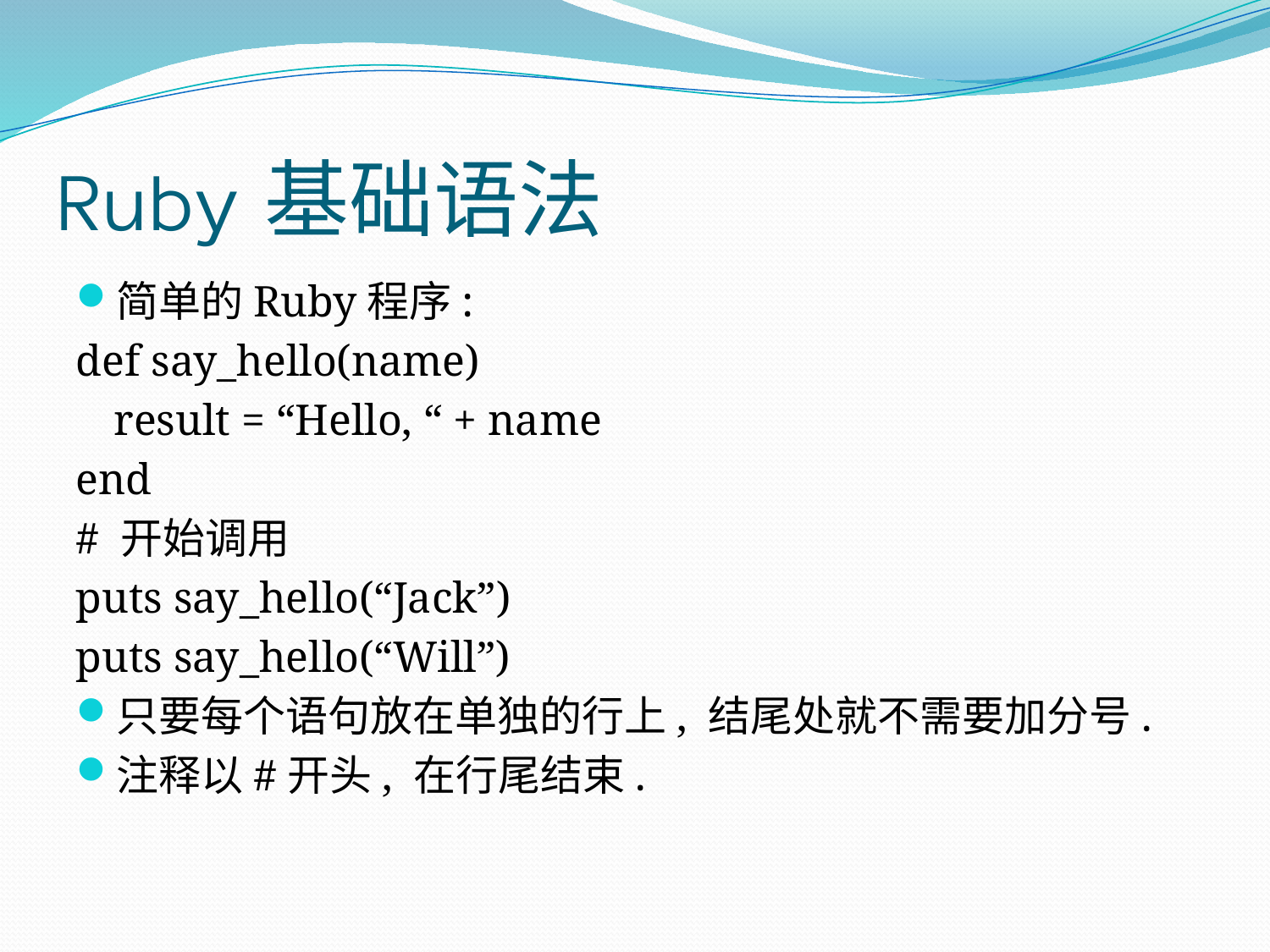

# Ruby基础语法
简单的Ruby程序:
def say_hello(name)
	result = “Hello, “ + name
end
# 开始调用
puts say_hello(“Jack”)
puts say_hello(“Will”)
只要每个语句放在单独的行上, 结尾处就不需要加分号.
注释以#开头, 在行尾结束.